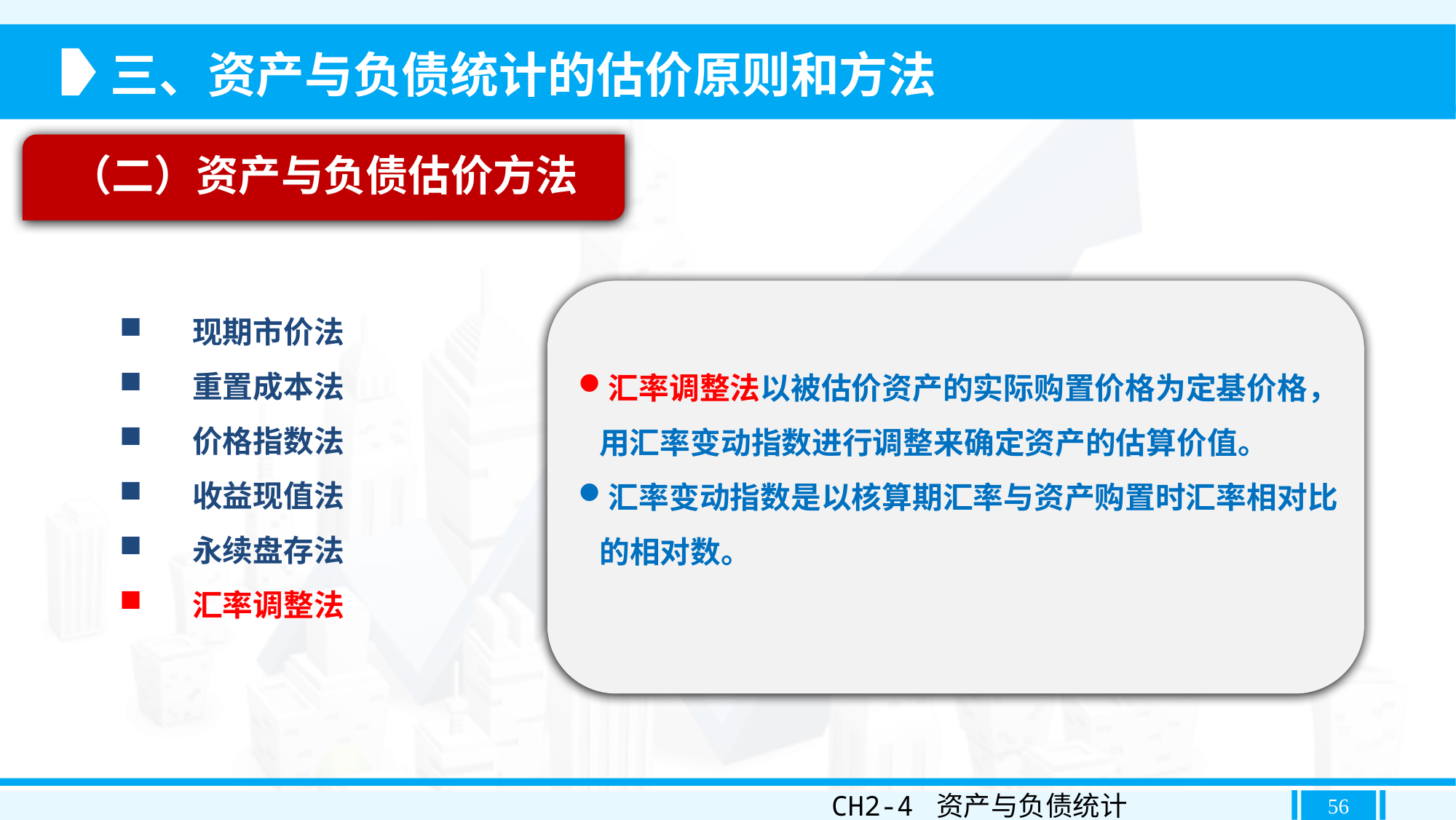

三、资产与负债统计的估价原则和方法

（二）资产与负债估价方法
汇率调整法以被估价资产的实际购置价格为定基价格，
用汇率变动指数进行调整来确定资产的估算价值。
汇率变动指数是以核算期汇率与资产购置时汇率相对比
的相对数。

现期市价法
重置成本法
价格指数法
收益现值法
永续盘存法
汇率调整法
CH2-4 资产与负债统计
56